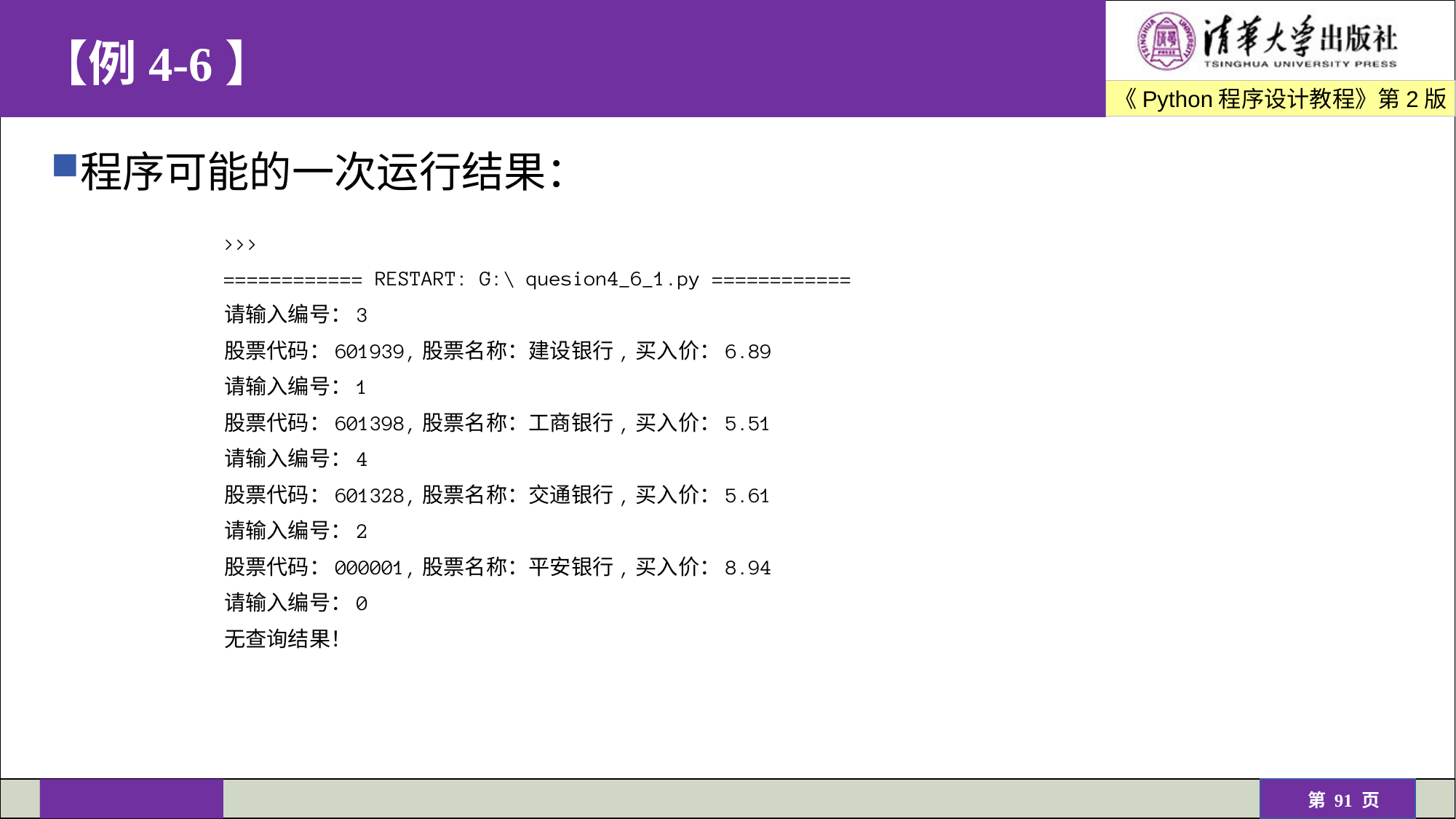

# 【例4-6】
程序可能的一次运行结果：
>>>
============ RESTART: G:\ quesion4_6_1.py ============
请输入编号：3
股票代码：601939,股票名称：建设银行,买入价：6.89
请输入编号：1
股票代码：601398,股票名称：工商银行,买入价：5.51
请输入编号：4
股票代码：601328,股票名称：交通银行,买入价：5.61
请输入编号：2
股票代码：000001,股票名称：平安银行,买入价：8.94
请输入编号：0
无查询结果！